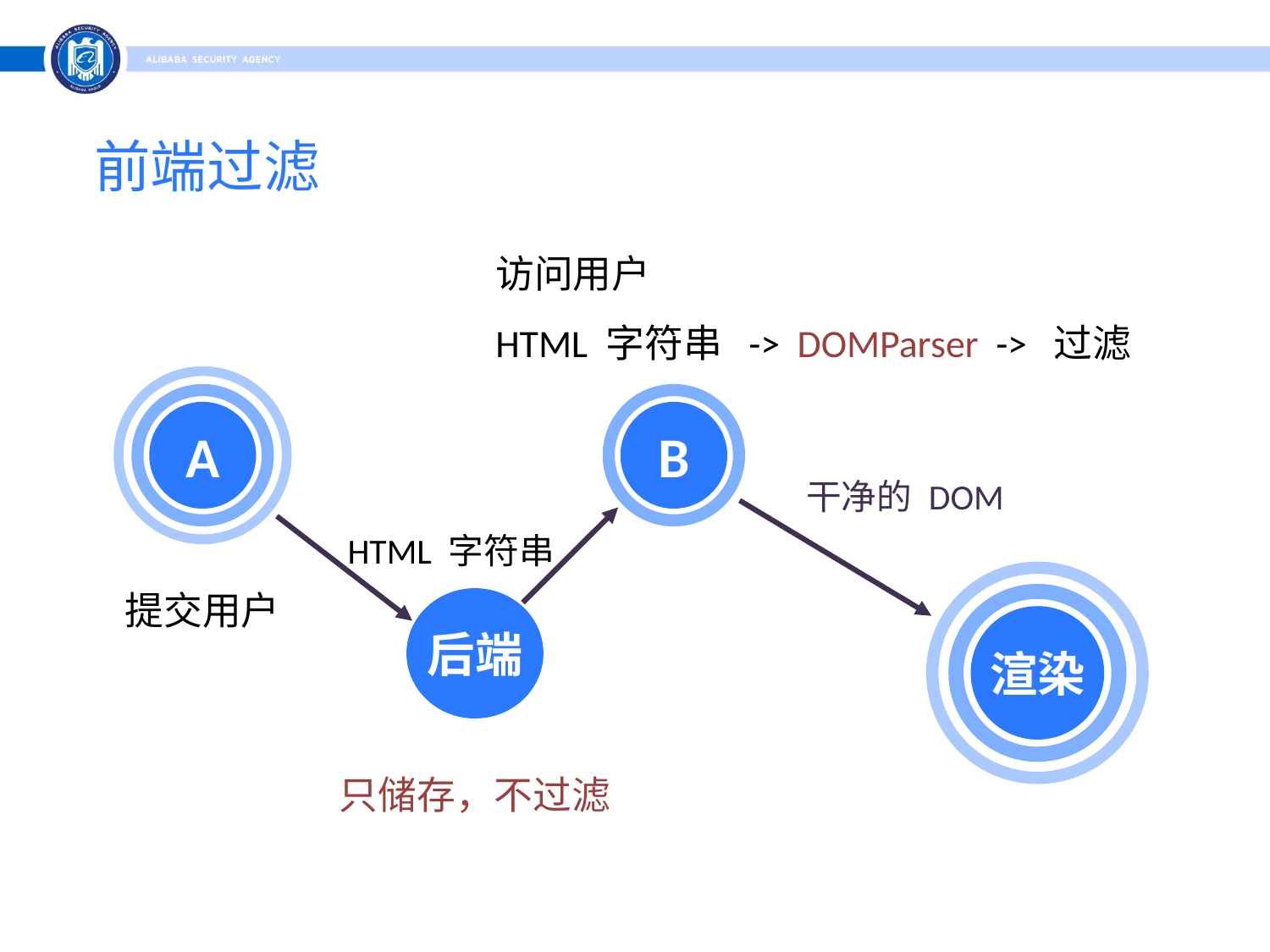

前端过滤
访问用户
HTML 字符串  ->  DOMParser  ->  过滤

A

B
干净的 DOM

 HTML 字符串

提交用户

后端
渲染
只储存，不过滤